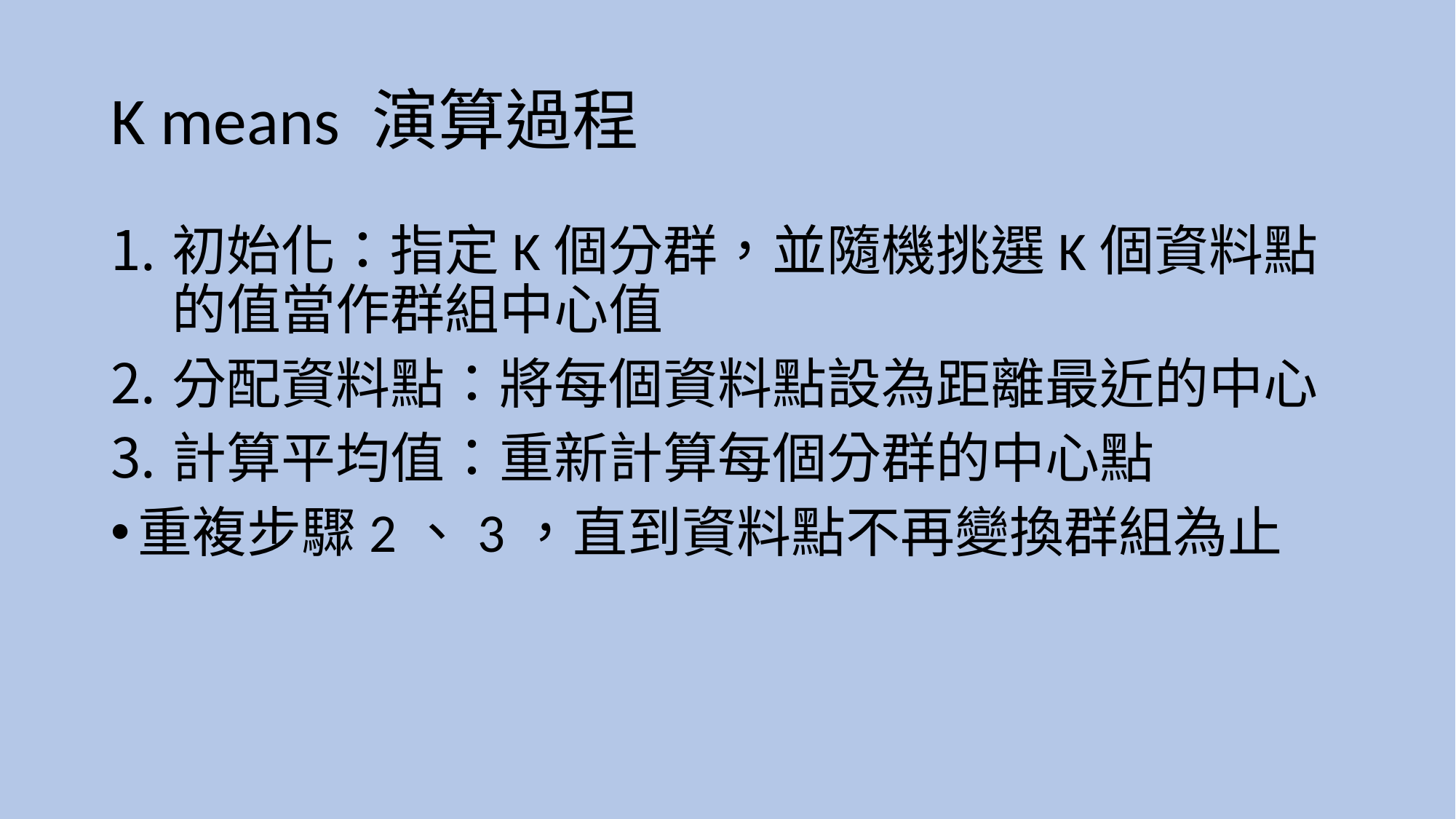

# K means 演算過程
初始化：指定K個分群，並隨機挑選K個資料點的值當作群組中心值
分配資料點：將每個資料點設為距離最近的中心
計算平均值：重新計算每個分群的中心點
重複步驟2、3，直到資料點不再變換群組為止